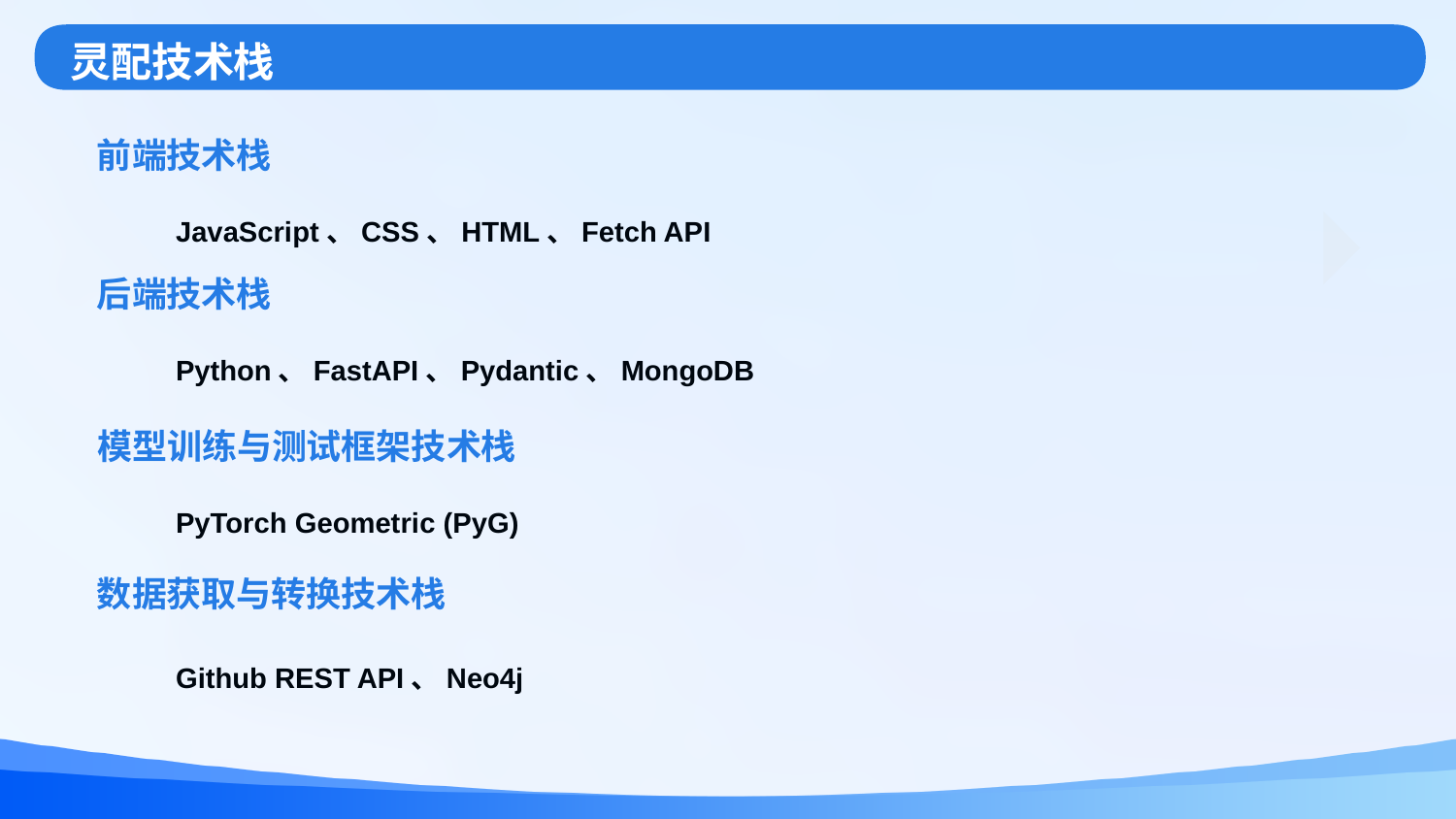

灵配技术栈

前端技术栈
JavaScript、CSS、HTML、Fetch API

后端技术栈
Python、FastAPI、Pydantic、MongoDB
模型训练与测试框架技术栈
PyTorch Geometric (PyG)
数据获取与转换技术栈
Github REST API、Neo4j